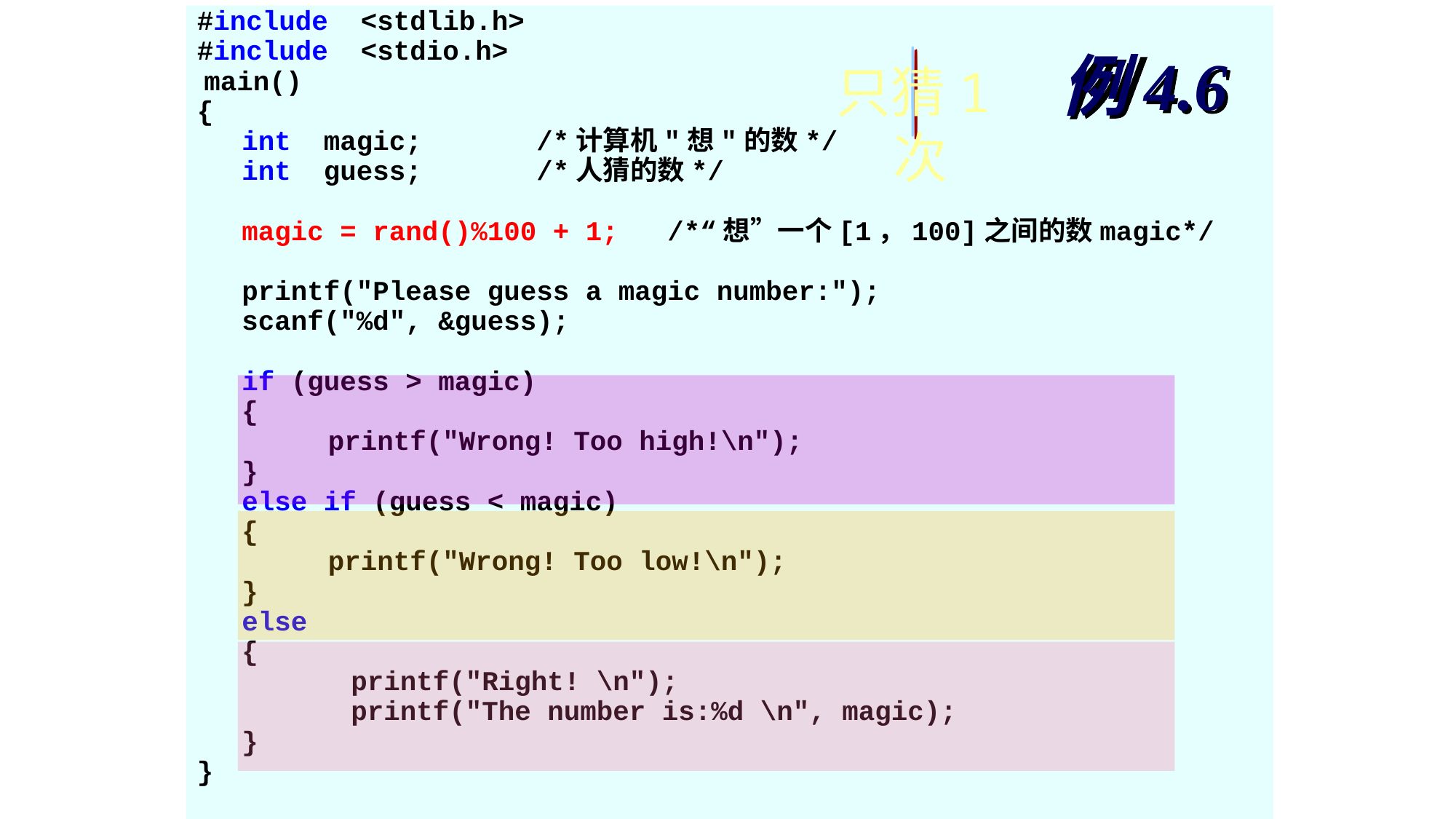

#include  <stdlib.h>
#include  <stdio.h>
 main()
{
	int  magic;       /*计算机"想"的数*/
	int  guess;       /*人猜的数*/

	magic = rand()%100 + 1;   /*“想”一个[1，100]之间的数magic*/

	printf("Please guess a magic number:");
	scanf("%d", &guess);

	if (guess > magic)
	{
        printf("Wrong! Too high!\n");
	}
	else if (guess < magic)
	{
        printf("Wrong! Too low!\n");
	}
	else
	{
		printf("Right! \n");
		printf("The number is:%d \n", magic);
	}
}
# 例4.6

只猜1次